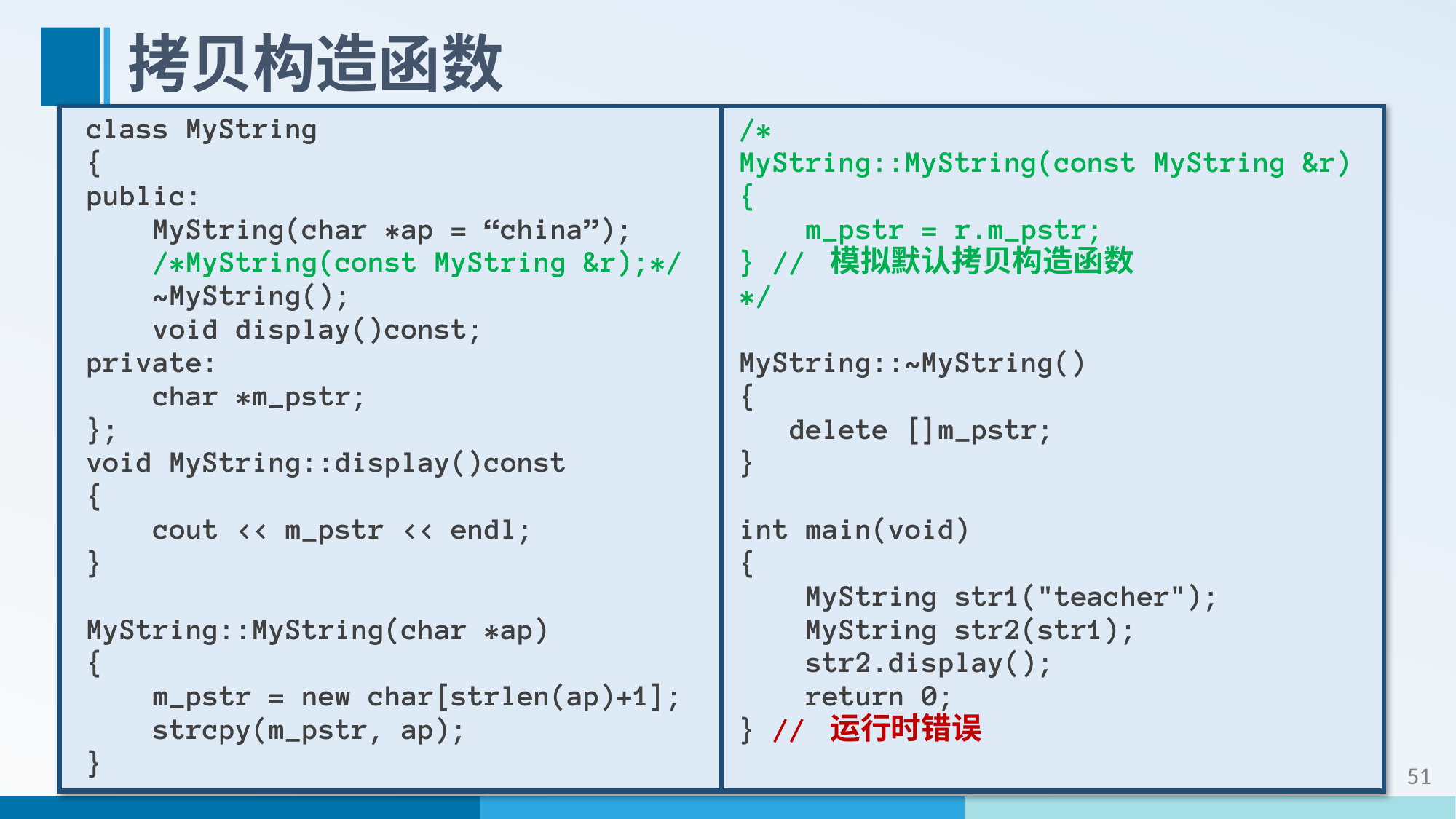

# 拷贝构造函数

class MyString
{
public:
    MyString(char *ap = “china”);
    /*MyString(const MyString &r);*/
    ~MyString();
    void display()const;
private:
    char *m_pstr;
};
void MyString::display()const
{
    cout << m_pstr << endl;
}

MyString::MyString(char *ap)
{
    m_pstr = new char[strlen(ap)+1];
    strcpy(m_pstr, ap);
}
/*
MyString::MyString(const MyString &r)
{
    m_pstr = r.m_pstr;
} // 模拟默认拷贝构造函数
*/
MyString::~MyString()
{
   delete []m_pstr;
}

int main(void)
{
    MyString str1("teacher");
    MyString str2(str1);
    str2.display();
    return 0;
} // 运行时错误